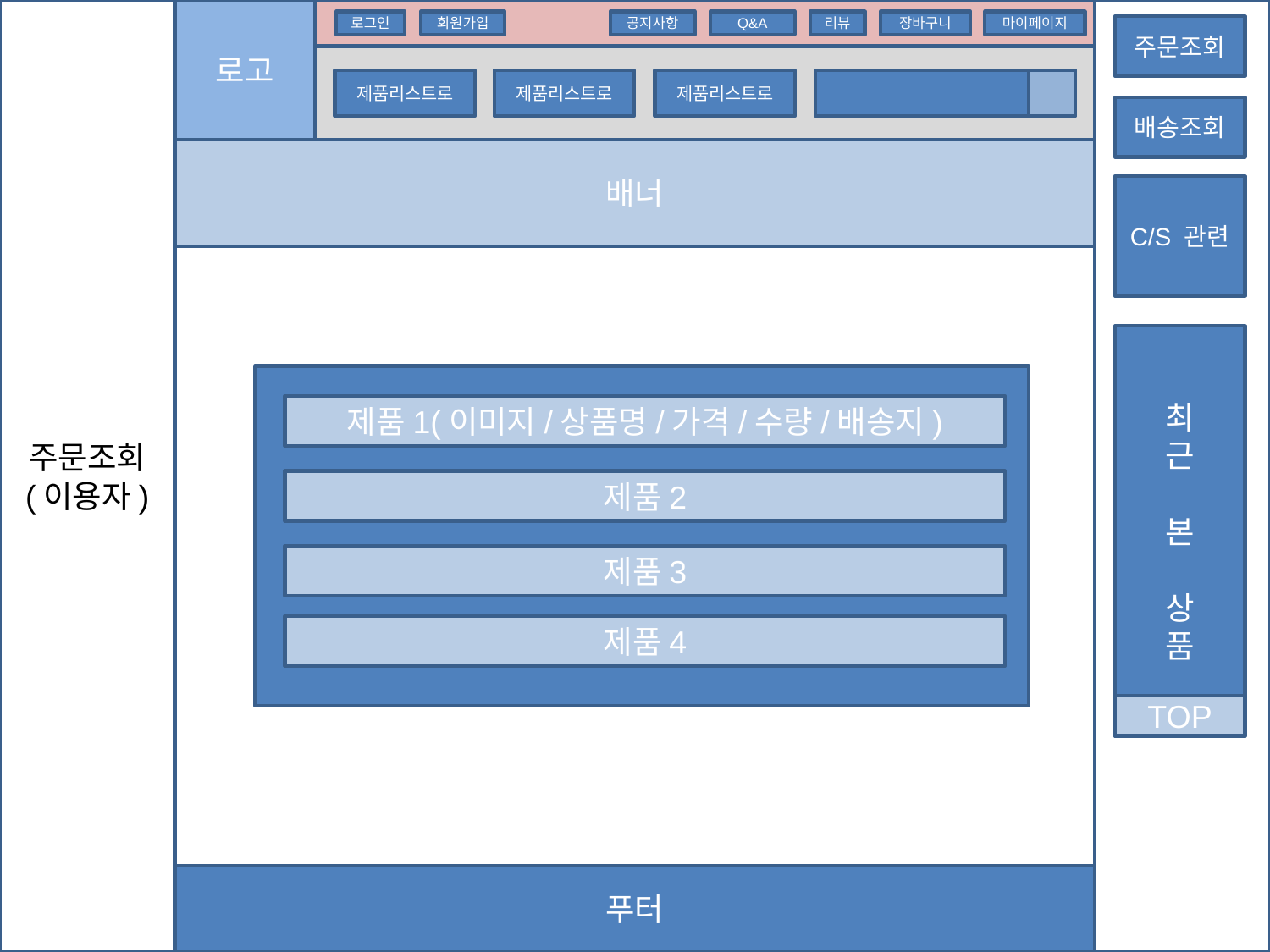

주문조회
(이용자)

로고

로그인
회원가입
공지사항
Q&A
리뷰
장바구니
마이페이지
제품리스트로
제품리스트로
제품리스트로

주문조회

배송조회
배너
C/S 관련
최
근

본

상
품

제품1(이미지/상품명/가격/수량/배송지)
제품2
제품3
제품4
TOP
푸터